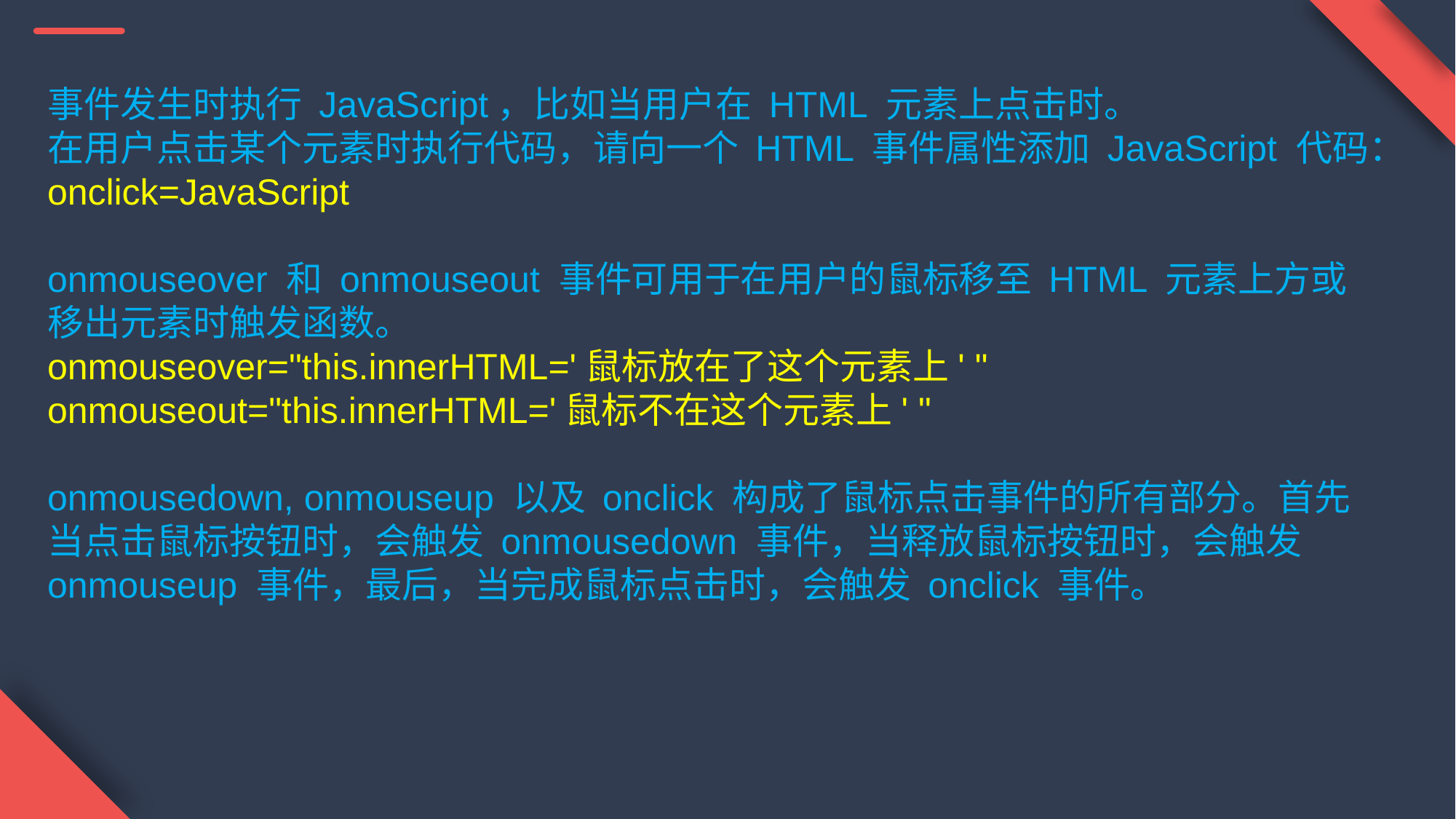

事件发生时执行 JavaScript，比如当用户在 HTML 元素上点击时。
在用户点击某个元素时执行代码，请向一个 HTML 事件属性添加 JavaScript 代码：
onclick=JavaScript

onmouseover 和 onmouseout 事件可用于在用户的鼠标移至 HTML 元素上方或移出元素时触发函数。
onmouseover="this.innerHTML='鼠标放在了这个元素上' "
onmouseout="this.innerHTML='鼠标不在这个元素上' "

onmousedown, onmouseup 以及 onclick 构成了鼠标点击事件的所有部分。首先当点击鼠标按钮时，会触发 onmousedown 事件，当释放鼠标按钮时，会触发 onmouseup 事件，最后，当完成鼠标点击时，会触发 onclick 事件。